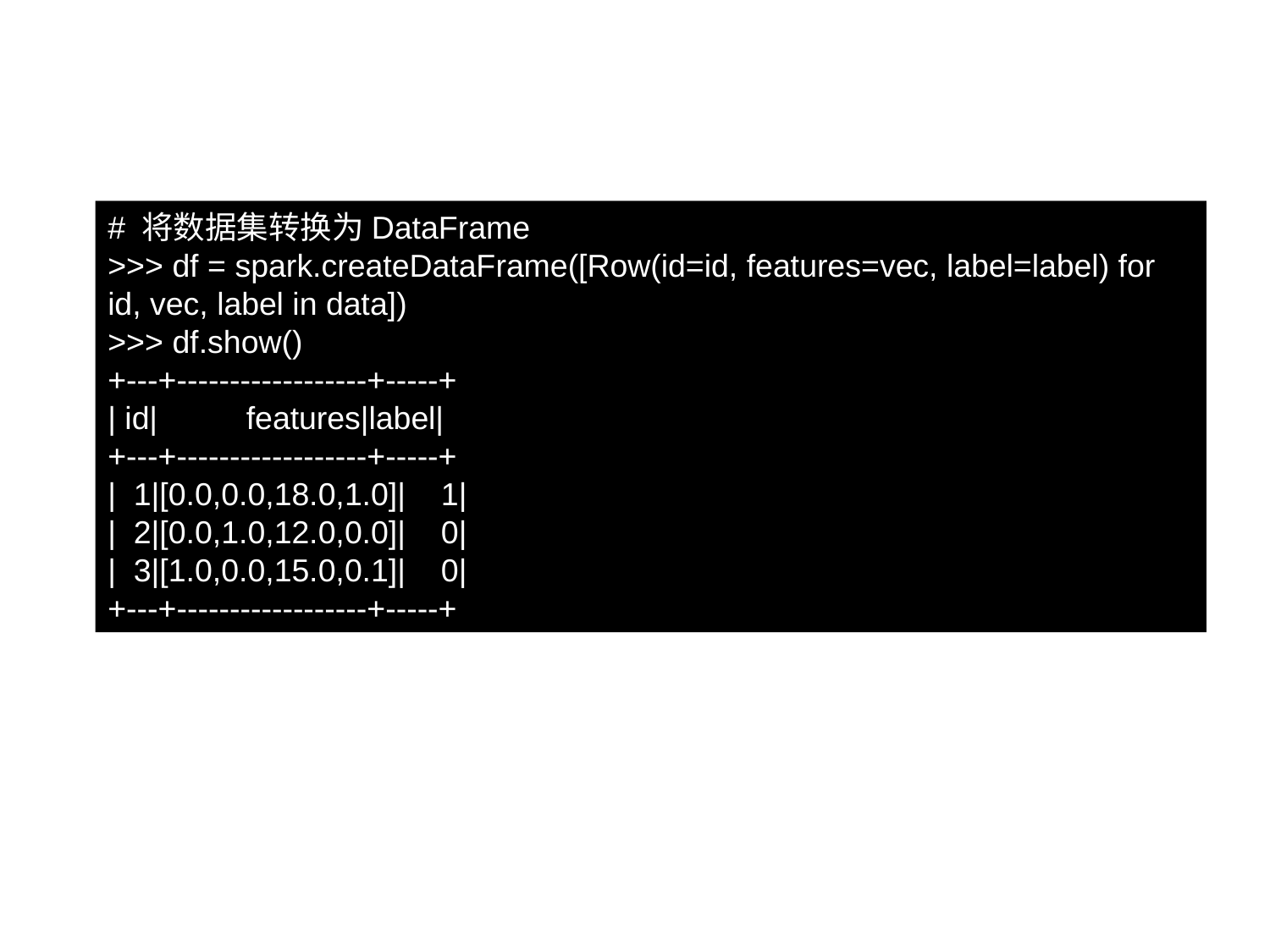

9.6.3 特征选择
# 将数据集转换为DataFrame
>>> df = spark.createDataFrame([Row(id=id, features=vec, label=label) for id, vec, label in data])
>>> df.show()
+---+------------------+-----+
| id|          features|label|
+---+------------------+-----+
|  1|[0.0,0.0,18.0,1.0]|    1|
|  2|[0.0,1.0,12.0,0.0]|    0|
|  3|[1.0,0.0,15.0,0.1]|    0|
+---+------------------+-----+